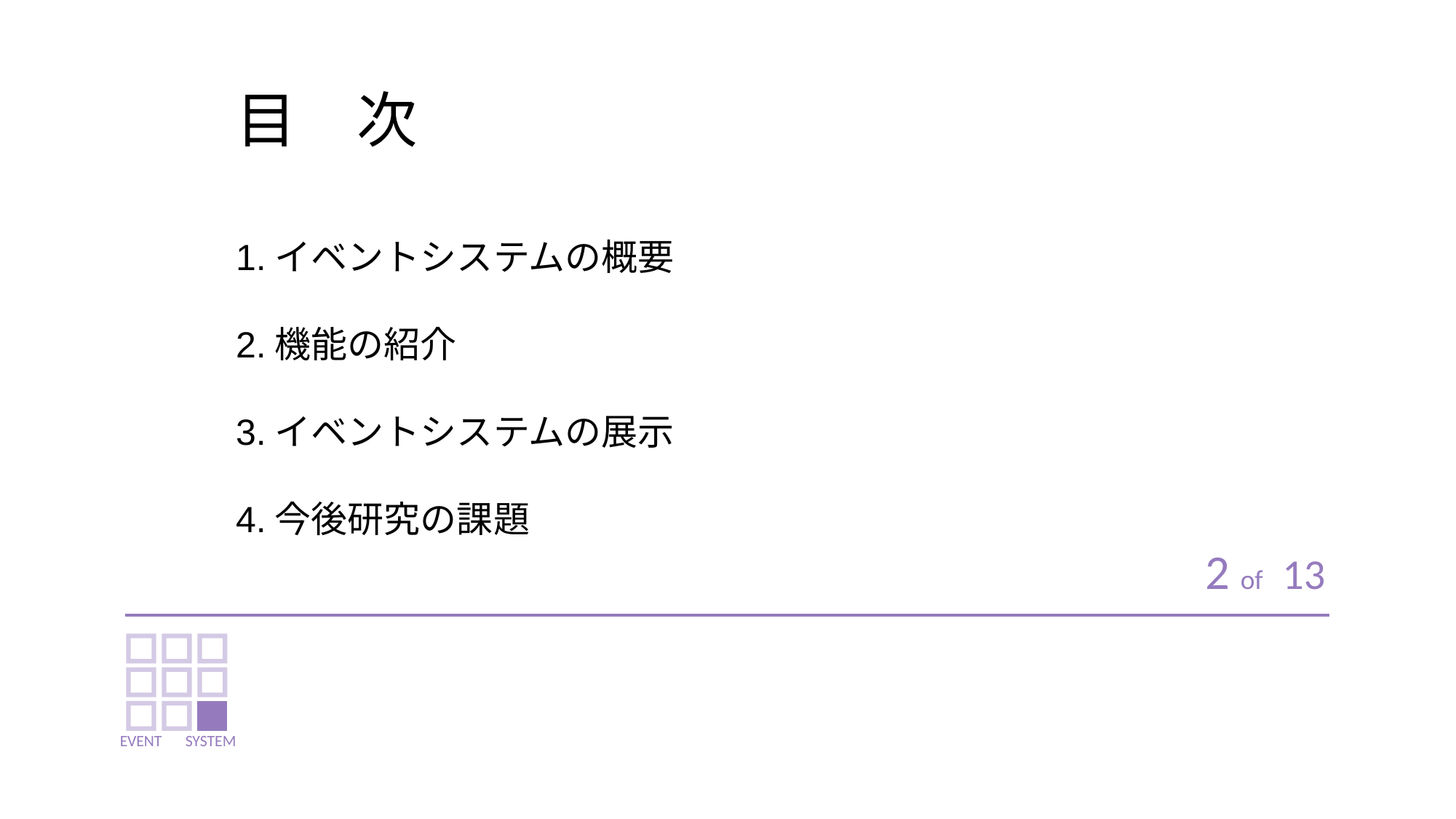

目　次

1.イベントシステムの概要
2.機能の紹介
3.イベントシステムの展示
4.今後研究の課題
2 of  13

EVENT　SYSTEM